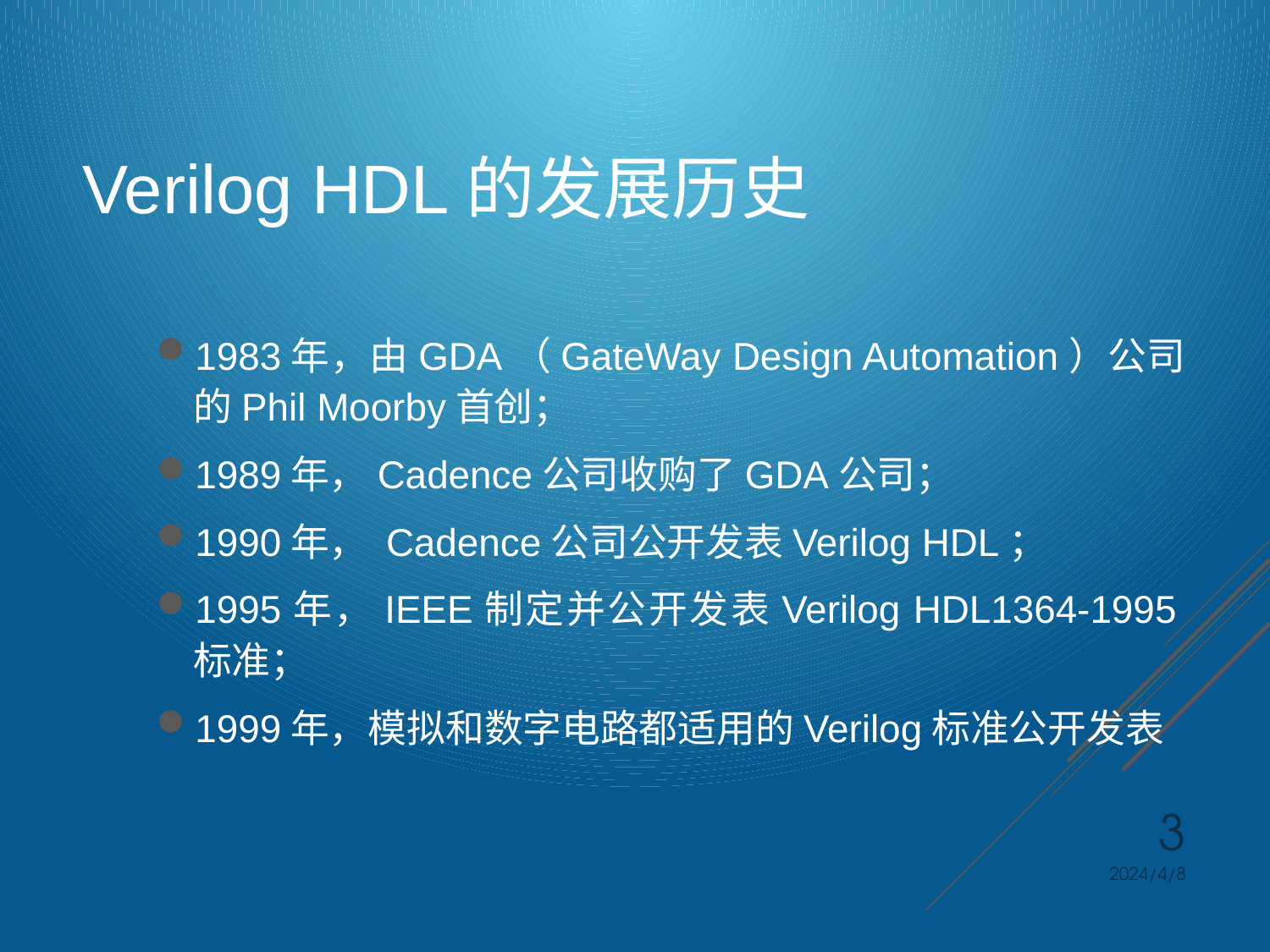

Verilog HDL的发展历史

1983年，由GDA（GateWay Design Automation）公司的Phil Moorby首创；
1989年，Cadence公司收购了GDA公司；
1990年， Cadence公司公开发表Verilog HDL；
1995年，IEEE制定并公开发表Verilog HDL1364-1995标准；
1999年，模拟和数字电路都适用的Verilog标准公开发表
3
2024/4/8